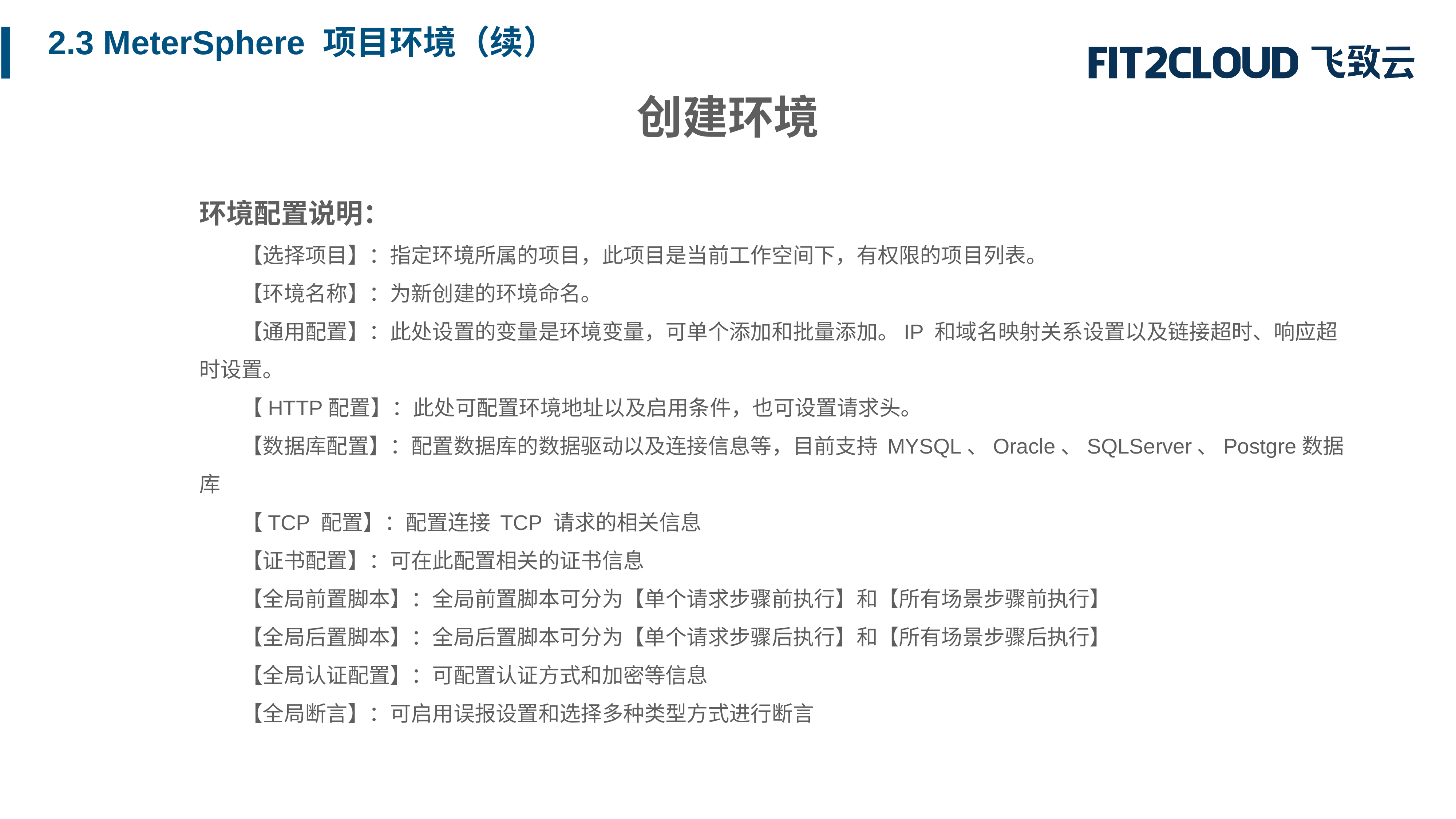

2.3 MeterSphere 项目环境（续）

创建环境
环境配置说明：
【选择项目】：指定环境所属的项目，此项目是当前工作空间下，有权限的项目列表。
【环境名称】：为新创建的环境命名。
【通用配置】：此处设置的变量是环境变量，可单个添加和批量添加。IP 和域名映射关系设置以及链接超时、响应超时设置。
【HTTP配置】：此处可配置环境地址以及启用条件，也可设置请求头。
【数据库配置】：配置数据库的数据驱动以及连接信息等，目前支持 MYSQL、Oracle、SQLServer、Postgre数据库
【TCP 配置】：配置连接 TCP 请求的相关信息
【证书配置】：可在此配置相关的证书信息
【全局前置脚本】：全局前置脚本可分为【单个请求步骤前执行】和【所有场景步骤前执行】
【全局后置脚本】：全局后置脚本可分为【单个请求步骤后执行】和【所有场景步骤后执行】
【全局认证配置】：可配置认证方式和加密等信息
【全局断言】：可启用误报设置和选择多种类型方式进行断言